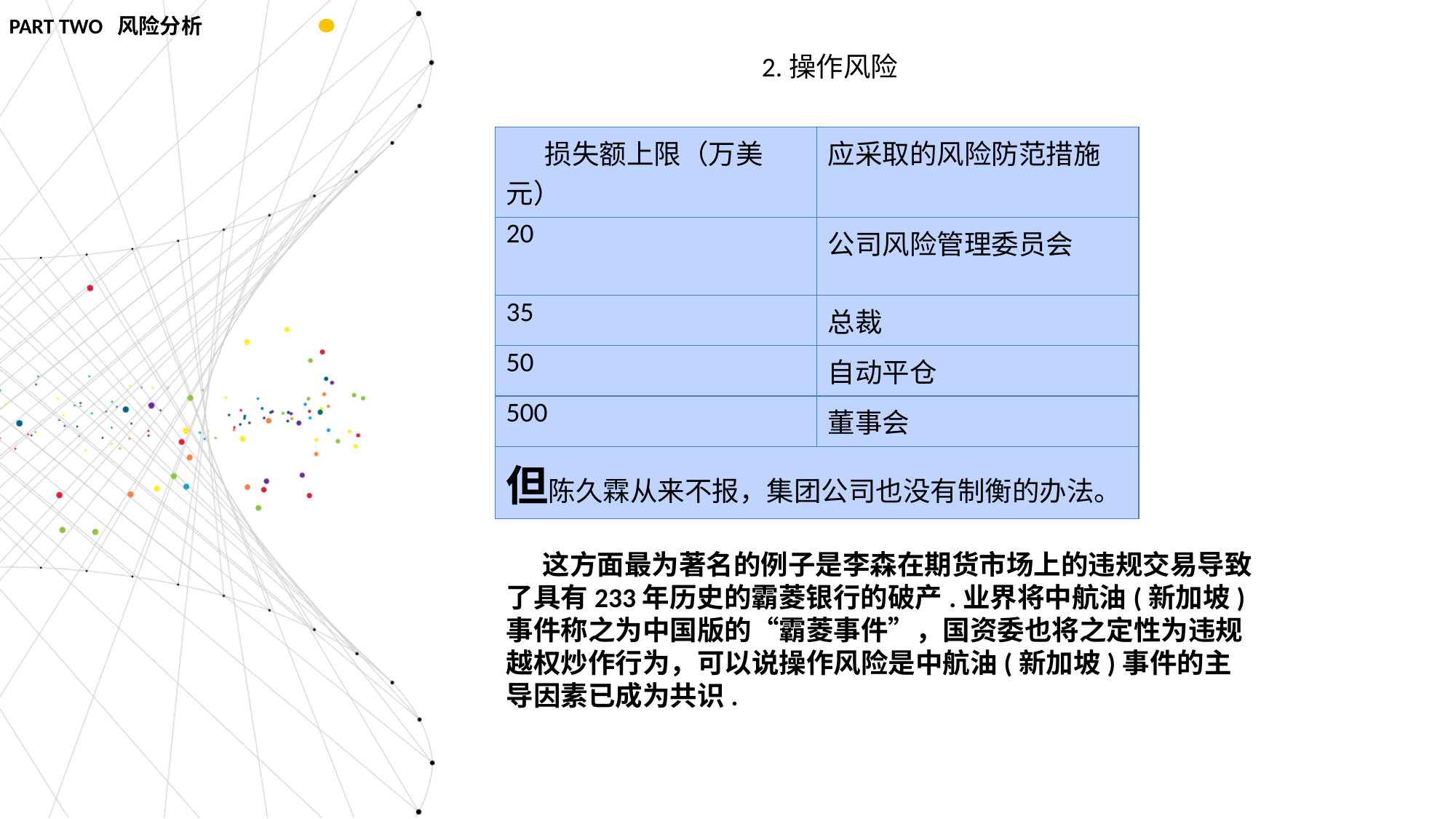

PART TWO  风险分析

2.操作风险
| 损失额上限（万美元） | 应采取的风险防范措施 |
| --- | --- |
| 20 | 公司风险管理委员会 |
| 35 | 总裁 |
| 50 | 自动平仓 |
| 500 | 董事会 |
| 但陈久霖从来不报，集团公司也没有制衡的办法。 |  |

这方面最为著名的例子是李森在期货市场上的违规交易导致了具有233年历史的霸菱银行的破产.业界将中航油(新加坡)事件称之为中国版的“霸菱事件”，国资委也将之定性为违规越权炒作行为，可以说操作风险是中航油(新加坡)事件的主导因素已成为共识.